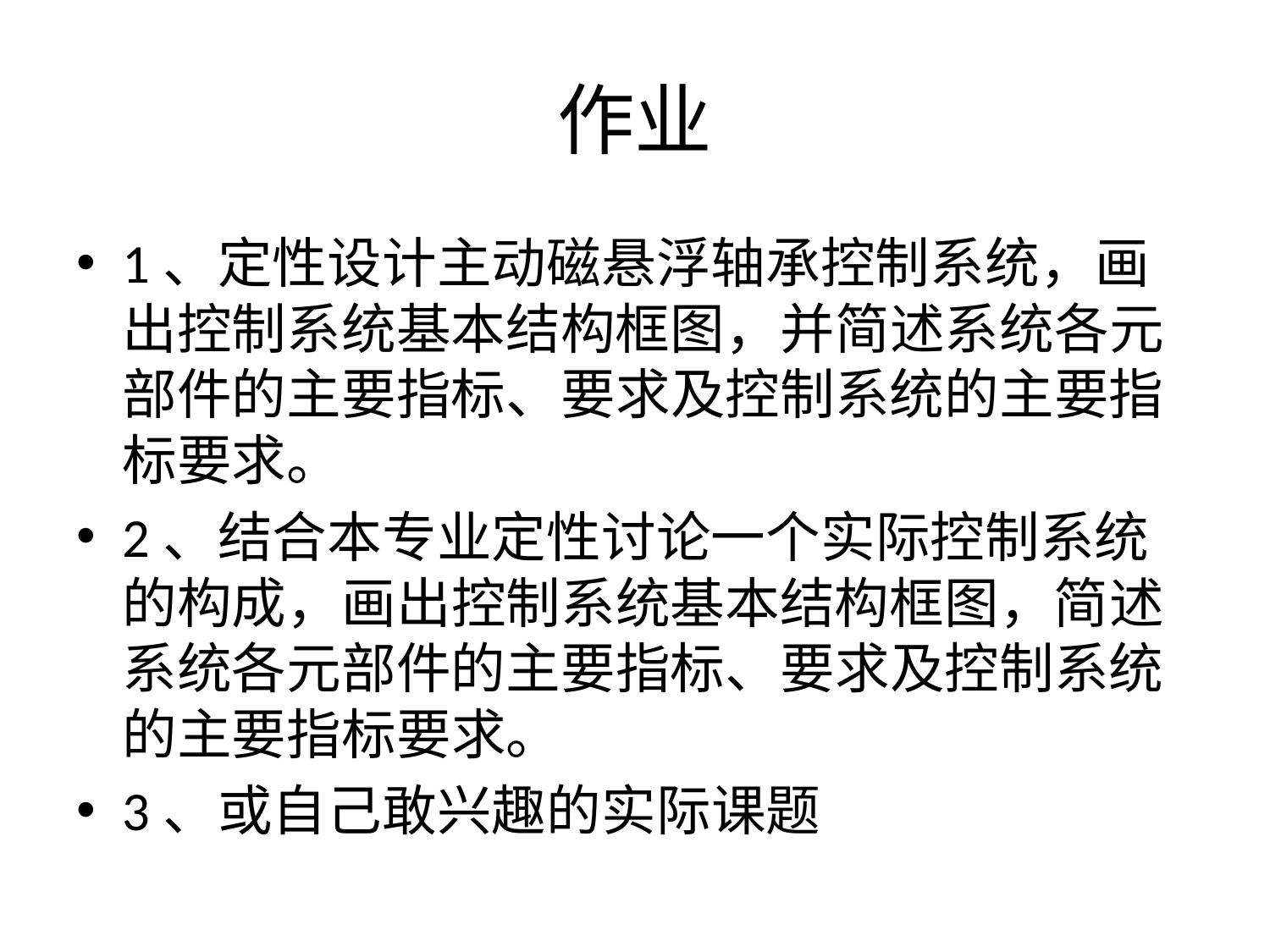

# 作业
1、定性设计主动磁悬浮轴承控制系统，画出控制系统基本结构框图，并简述系统各元部件的主要指标、要求及控制系统的主要指标要求。
2、结合本专业定性讨论一个实际控制系统的构成，画出控制系统基本结构框图，简述系统各元部件的主要指标、要求及控制系统的主要指标要求。
3、或自己敢兴趣的实际课题